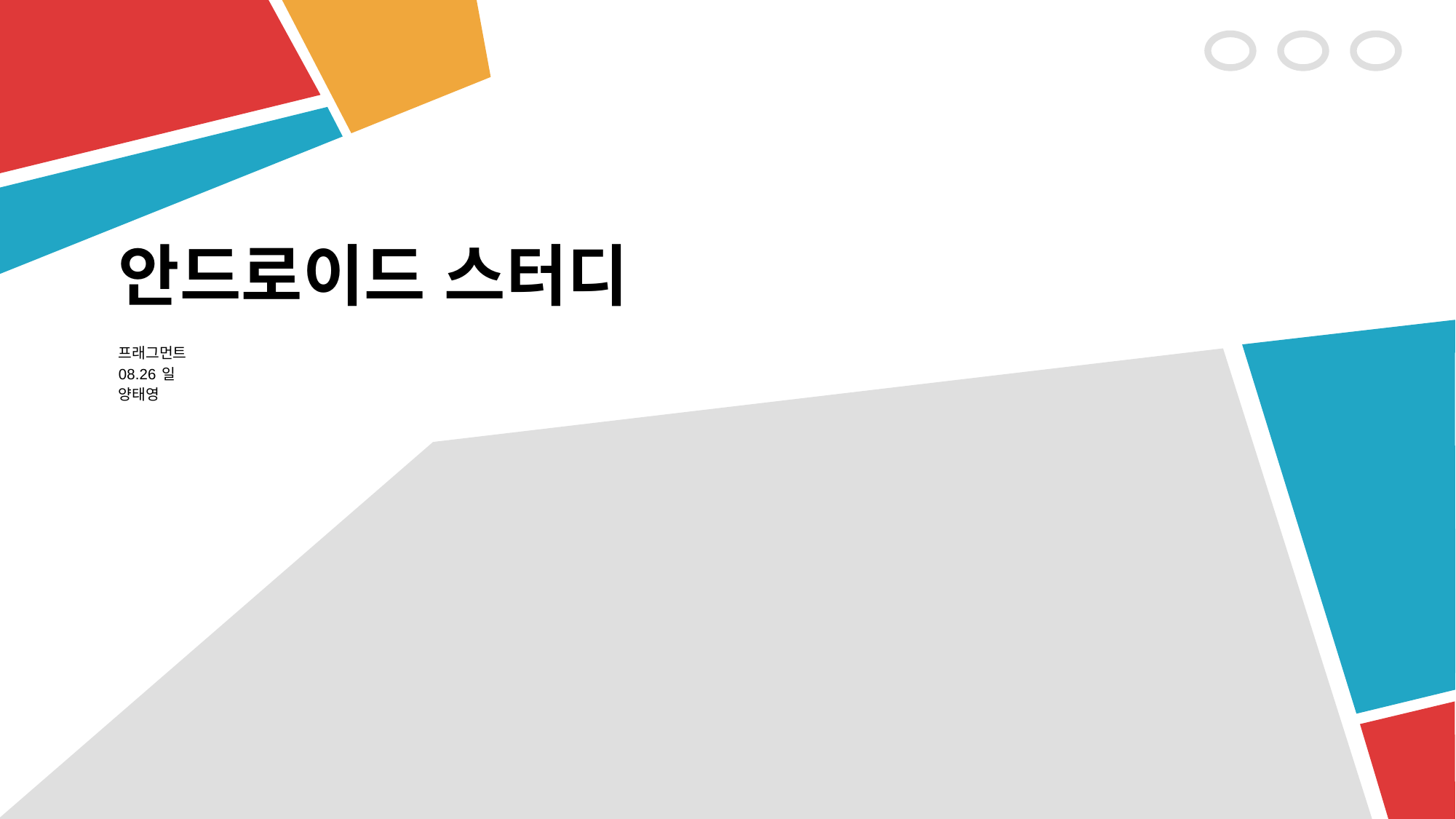

# 안드로이드 스터디
프래그먼트
08.26 일
양태영